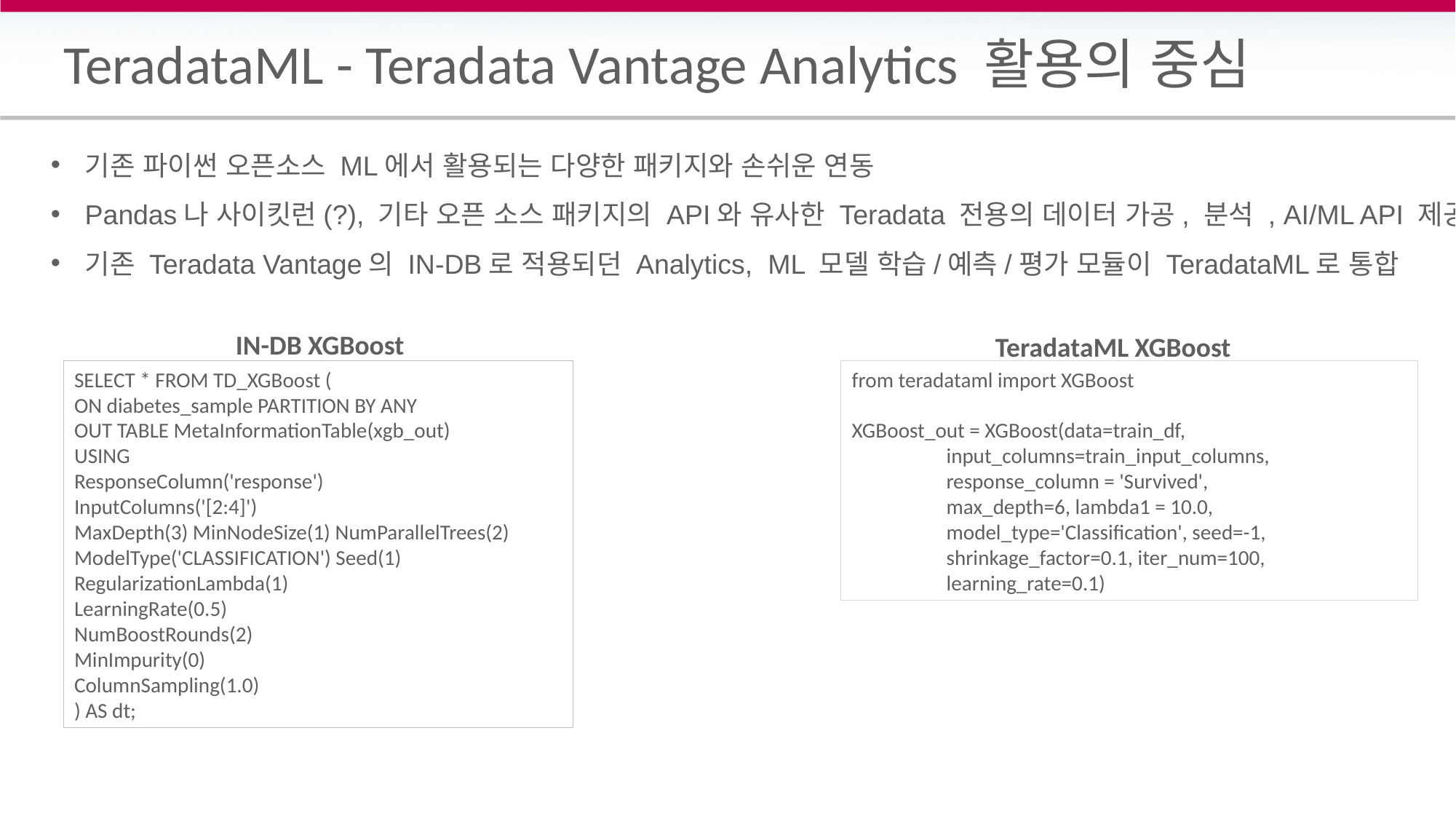

# TeradataML - Teradata Vantage Analytics 활용의 중심
기존 파이썬 오픈소스 ML에서 활용되는 다양한 패키지와 손쉬운 연동
Pandas나 사이킷런(?), 기타 오픈 소스 패키지의 API와 유사한 Teradata 전용의 데이터 가공, 분석 , AI/ML API 제공
기존 Teradata Vantage의 IN-DB로 적용되던 Analytics,  ML 모델 학습/예측/평가 모듈이 TeradataML로 통합
IN-DB XGBoost
TeradataML XGBoost
SELECT * FROM TD_XGBoost (
ON diabetes_sample PARTITION BY ANY
OUT TABLE MetaInformationTable(xgb_out)
USING
ResponseColumn('response')
InputColumns('[2:4]')
MaxDepth(3) MinNodeSize(1) NumParallelTrees(2) ModelType('CLASSIFICATION') Seed(1)
RegularizationLambda(1)
LearningRate(0.5)
NumBoostRounds(2)
MinImpurity(0)
ColumnSampling(1.0)
) AS dt;
from teradataml import XGBoost

XGBoost_out = XGBoost(data=train_df,
                    input_columns=train_input_columns,
                    response_column = 'Survived',
                    max_depth=6, lambda1 = 10.0,
                    model_type='Classification', seed=-1,
                    shrinkage_factor=0.1, iter_num=100,
                    learning_rate=0.1)